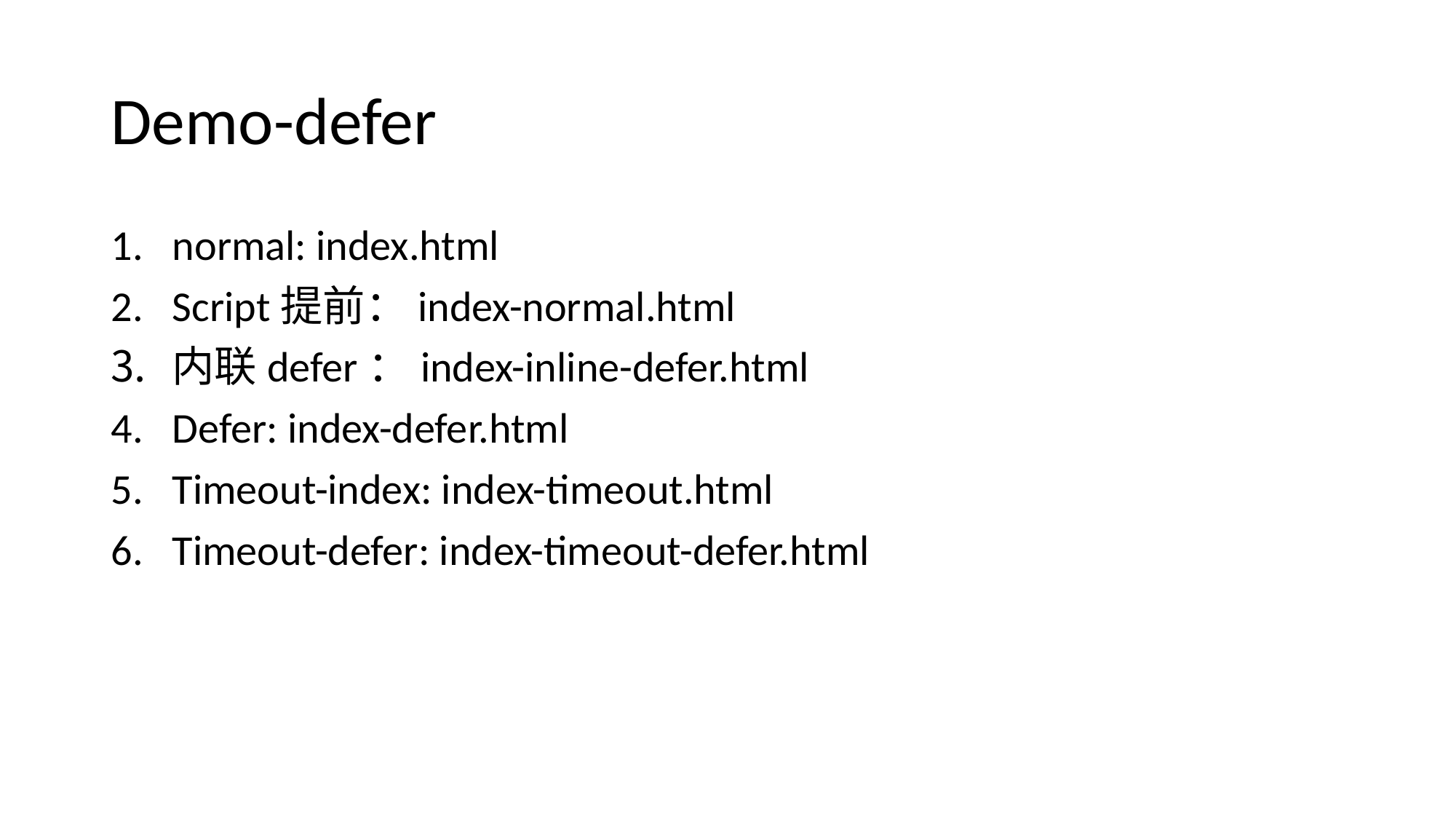

# Demo-defer
normal: index.html
Script提前：index-normal.html
内联defer：index-inline-defer.html
Defer: index-defer.html
Timeout-index: index-timeout.html
Timeout-defer: index-timeout-defer.html